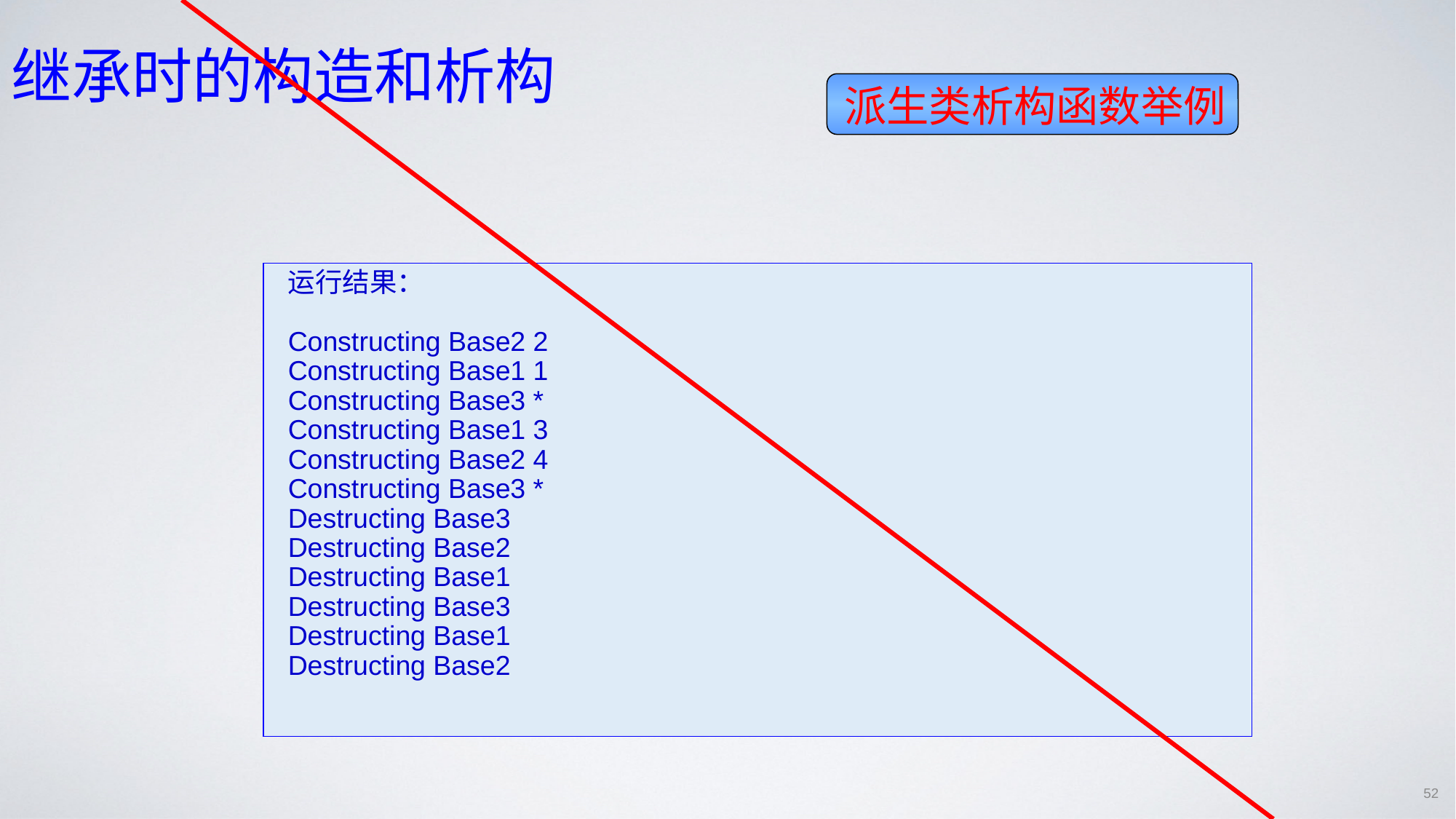

# 继承时的构造和析构

派生类析构函数举例

运行结果：

Constructing Base2 2
Constructing Base1 1
Constructing Base3 *
Constructing Base1 3
Constructing Base2 4
Constructing Base3 *
Destructing Base3
Destructing Base2
Destructing Base1
Destructing Base3
Destructing Base1
Destructing Base2
52